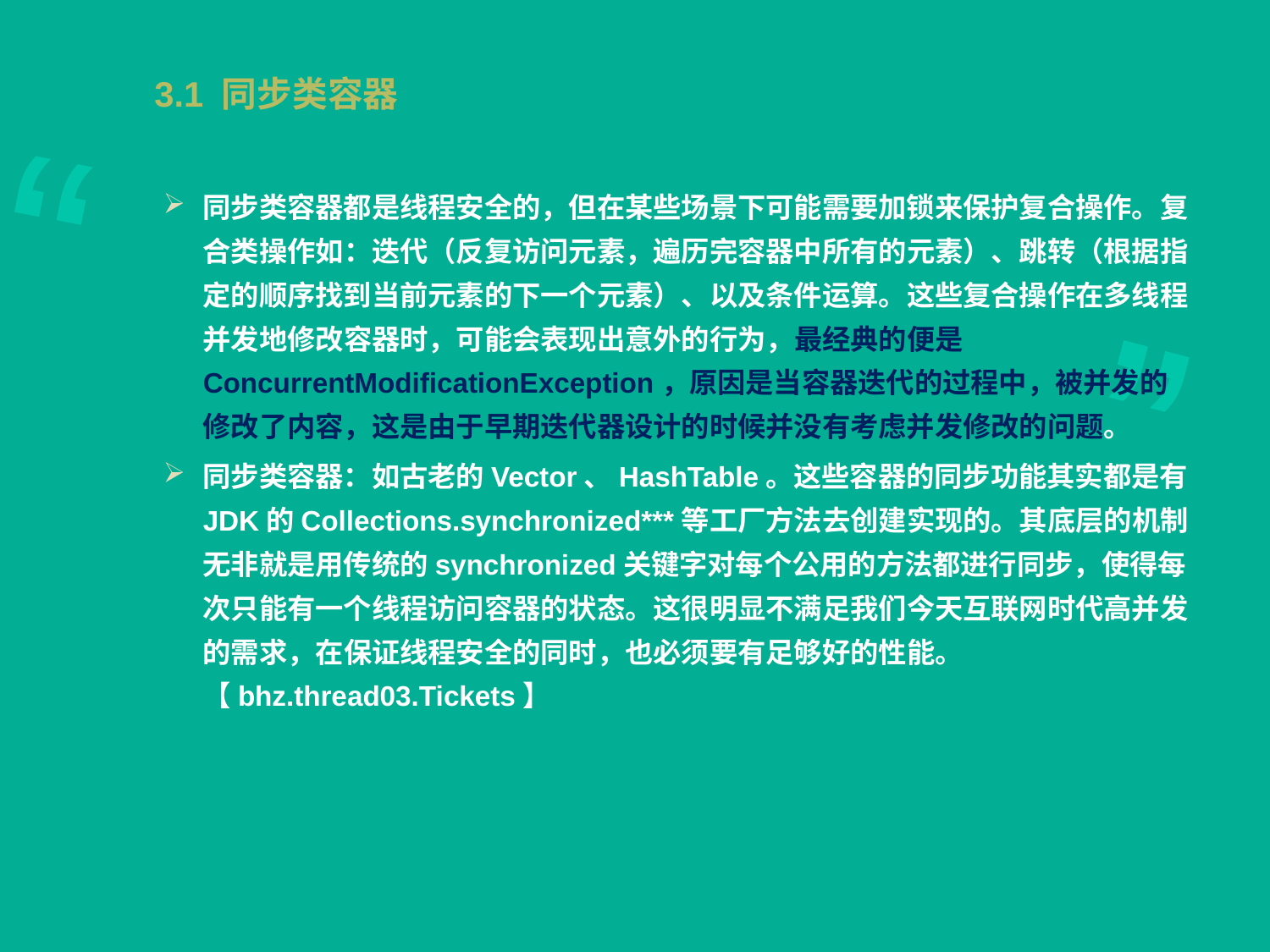

# 3.1 同步类容器
同步类容器都是线程安全的，但在某些场景下可能需要加锁来保护复合操作。复合类操作如：迭代（反复访问元素，遍历完容器中所有的元素）、跳转（根据指定的顺序找到当前元素的下一个元素）、以及条件运算。这些复合操作在多线程并发地修改容器时，可能会表现出意外的行为，最经典的便是ConcurrentModificationException，原因是当容器迭代的过程中，被并发的修改了内容，这是由于早期迭代器设计的时候并没有考虑并发修改的问题。
同步类容器：如古老的Vector、HashTable。这些容器的同步功能其实都是有JDK的Collections.synchronized***等工厂方法去创建实现的。其底层的机制无非就是用传统的synchronized关键字对每个公用的方法都进行同步，使得每次只能有一个线程访问容器的状态。这很明显不满足我们今天互联网时代高并发的需求，在保证线程安全的同时，也必须要有足够好的性能。【bhz.thread03.Tickets】